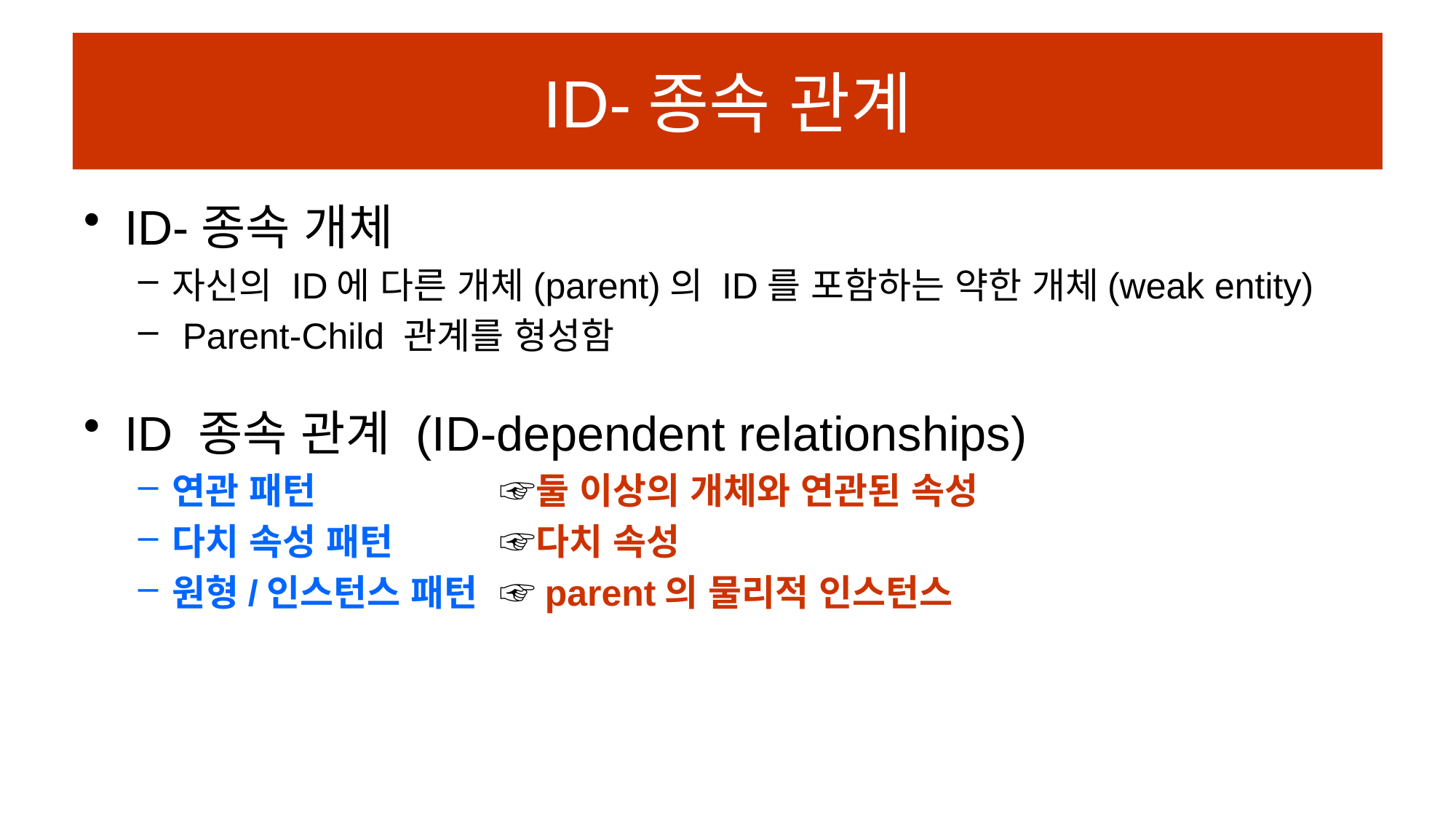

ID-종속 관계
ID-종속 개체
자신의 ID에 다른 개체(parent)의 ID를 포함하는 약한 개체(weak entity)
 Parent-Child 관계를 형성함

ID 종속 관계 (ID-dependent relationships)
연관 패턴 		☞둘 이상의 개체와 연관된 속성
다치 속성 패턴 	☞다치 속성
원형/인스턴스 패턴	☞parent의 물리적 인스턴스